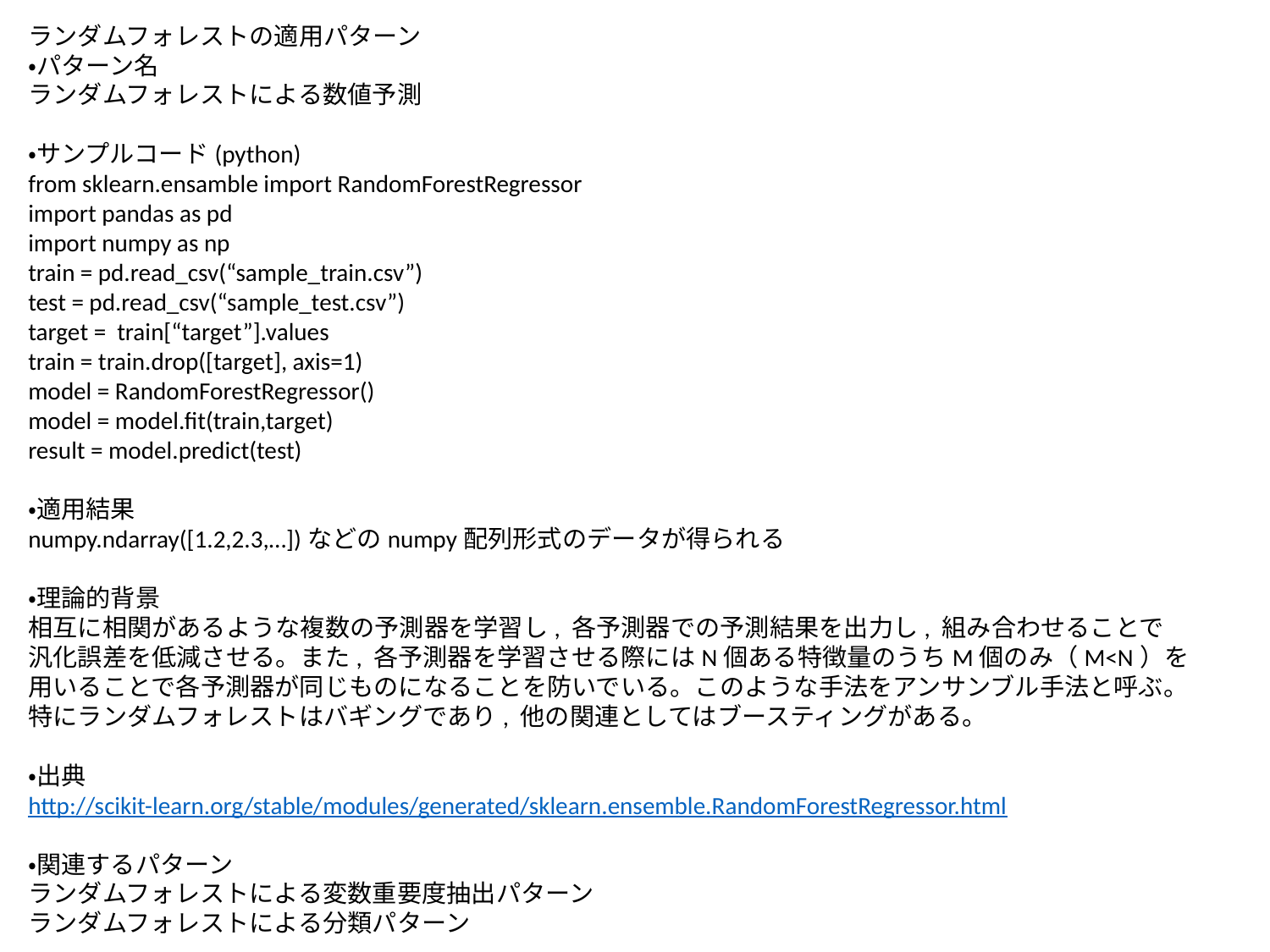

ランダムフォレストの適用パターン
・パターン名
ランダムフォレストによる数値予測

・サンプルコード(python)
from sklearn.ensamble import RandomForestRegressor
import pandas as pd
import numpy as np
train = pd.read_csv(“sample_train.csv”)
test = pd.read_csv(“sample_test.csv”)
target =  train[“target”].values
train = train.drop([target], axis=1)
model = RandomForestRegressor()
model = model.fit(train,target)
result = model.predict(test)

・適用結果
numpy.ndarray([1.2,2.3,…])などのnumpy配列形式のデータが得られる

・理論的背景
相互に相関があるような複数の予測器を学習し, 各予測器での予測結果を出力し, 組み合わせることで
汎化誤差を低減させる。また, 各予測器を学習させる際にはN個ある特徴量のうちM個のみ（M<N）を
用いることで各予測器が同じものになることを防いでいる。このような手法をアンサンブル手法と呼ぶ。
特にランダムフォレストはバギングであり, 他の関連としてはブースティングがある。

・出典
http://scikit-learn.org/stable/modules/generated/sklearn.ensemble.RandomForestRegressor.html

・関連するパターン
ランダムフォレストによる変数重要度抽出パターン
ランダムフォレストによる分類パターン